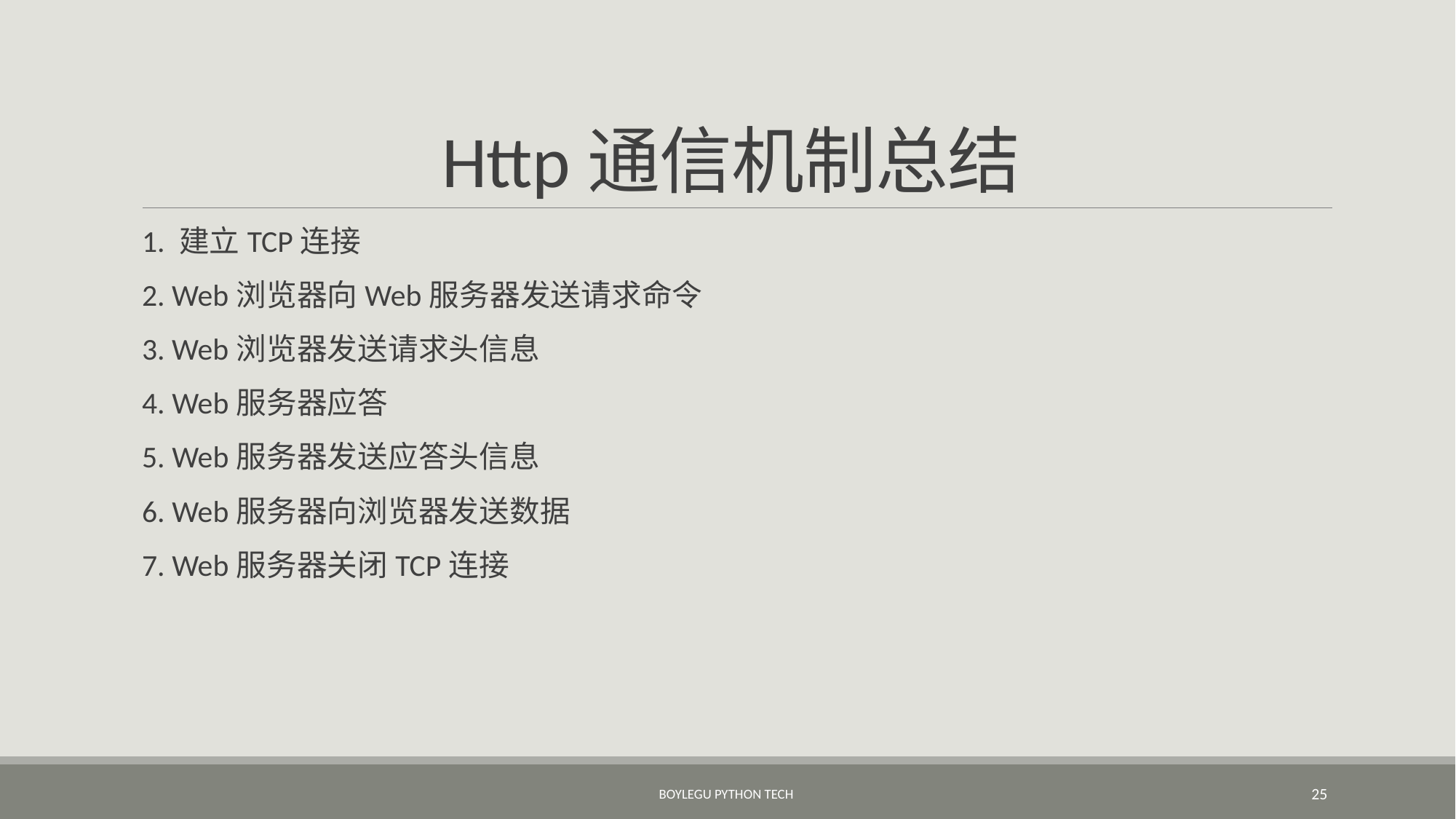

# Http通信机制总结
1. 建立TCP连接
2. Web浏览器向Web服务器发送请求命令
3. Web浏览器发送请求头信息
4. Web服务器应答
5. Web服务器发送应答头信息
6. Web服务器向浏览器发送数据
7. Web服务器关闭TCP连接
BoyleGu Python Tech
25